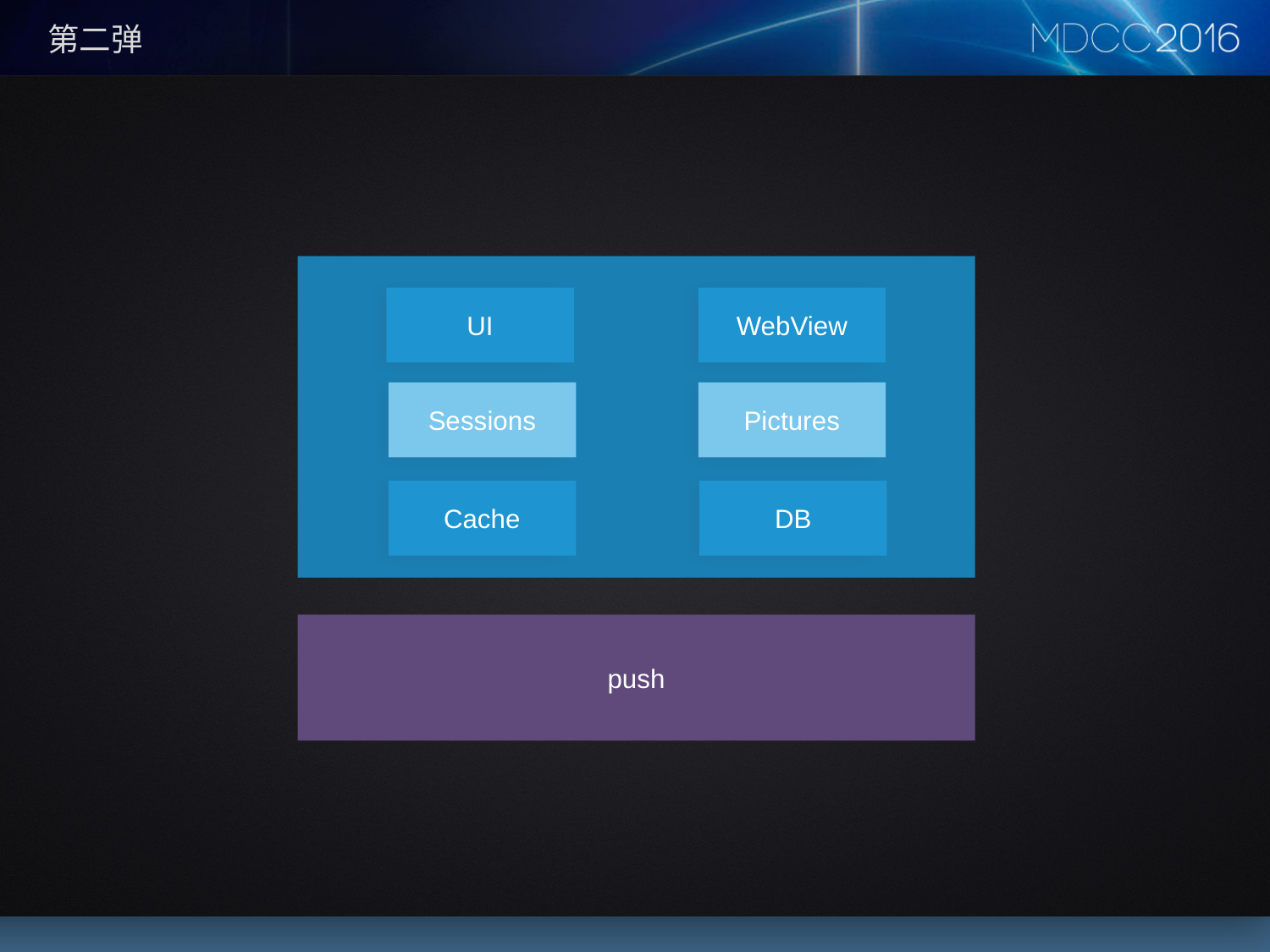

# 第二弹

UI
WebView
Sessions
Pictures
Cache
DB
push